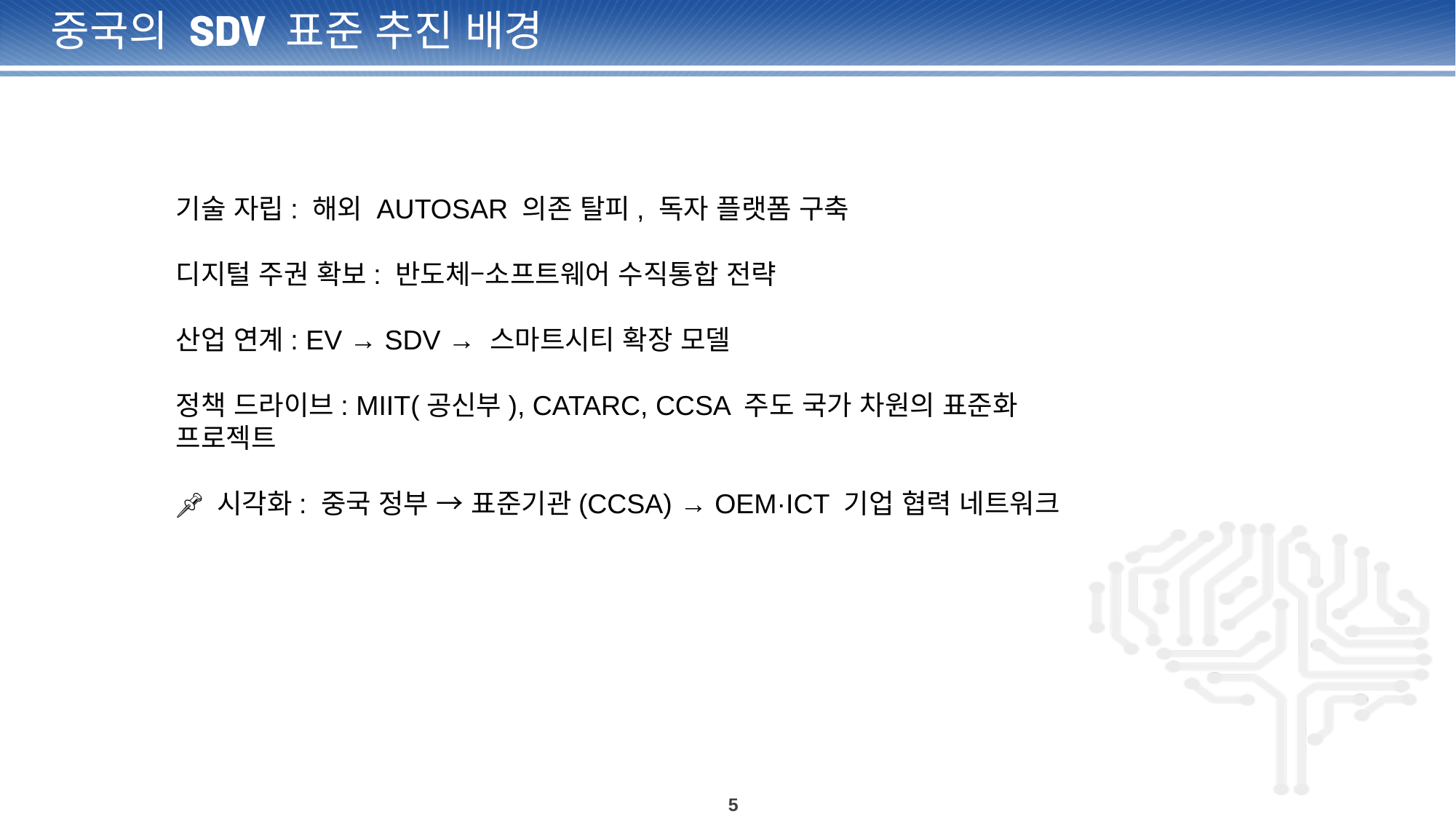

# 중국의 SDV 표준 추진 배경
기술 자립: 해외 AUTOSAR 의존 탈피, 독자 플랫폼 구축

디지털 주권 확보: 반도체–소프트웨어 수직통합 전략

산업 연계: EV → SDV → 스마트시티 확장 모델

정책 드라이브: MIIT(공신부), CATARC, CCSA 주도 국가 차원의 표준화 프로젝트

📌 시각화: 중국 정부 → 표준기관(CCSA) → OEM·ICT 기업 협력 네트워크